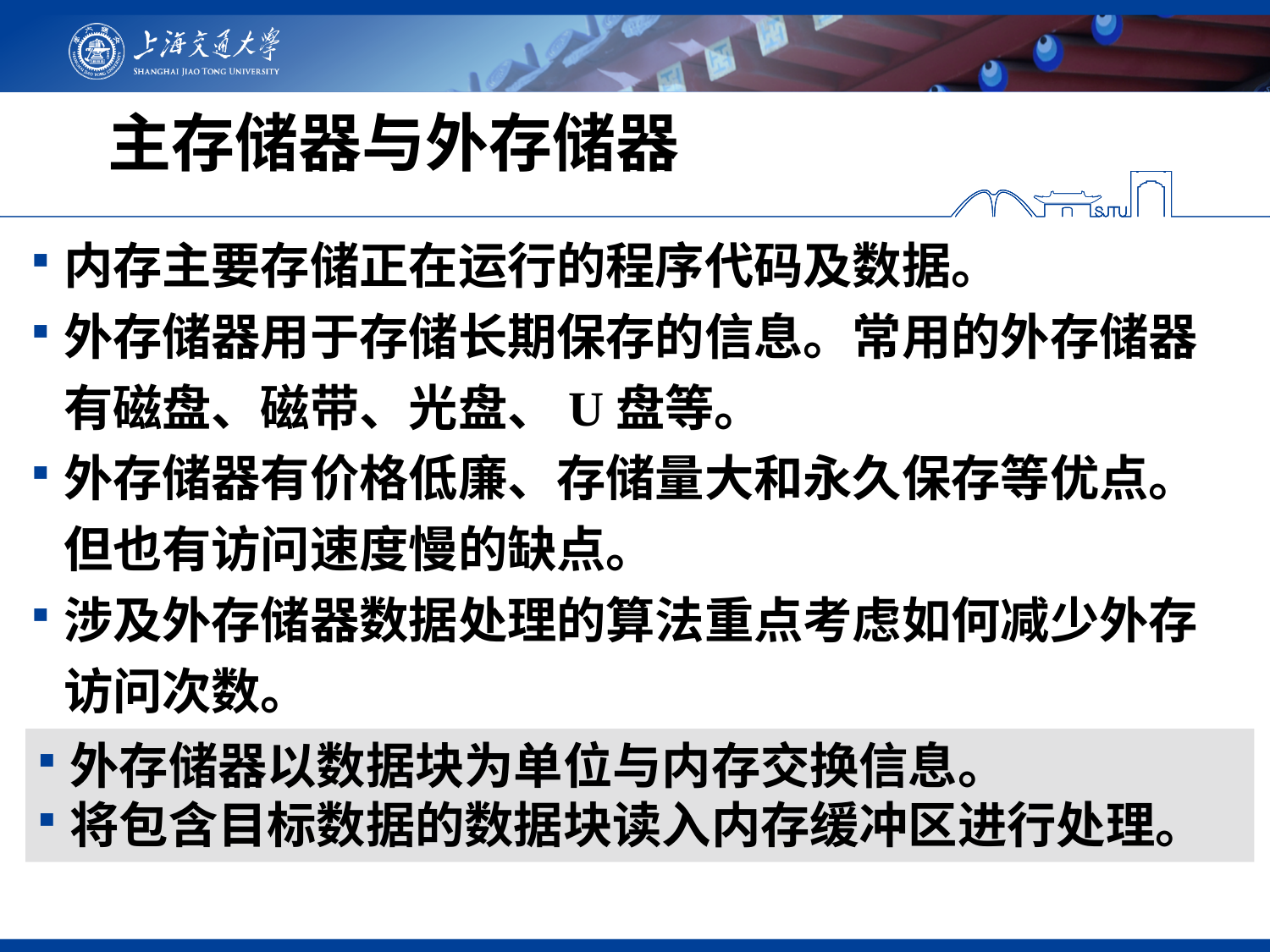

# 主存储器与外存储器
内存主要存储正在运行的程序代码及数据。
外存储器用于存储长期保存的信息。常用的外存储器有磁盘、磁带、光盘、U盘等。
外存储器有价格低廉、存储量大和永久保存等优点。但也有访问速度慢的缺点。
涉及外存储器数据处理的算法重点考虑如何减少外存访问次数。
外存储器以数据块为单位与内存交换信息。
将包含目标数据的数据块读入内存缓冲区进行处理。